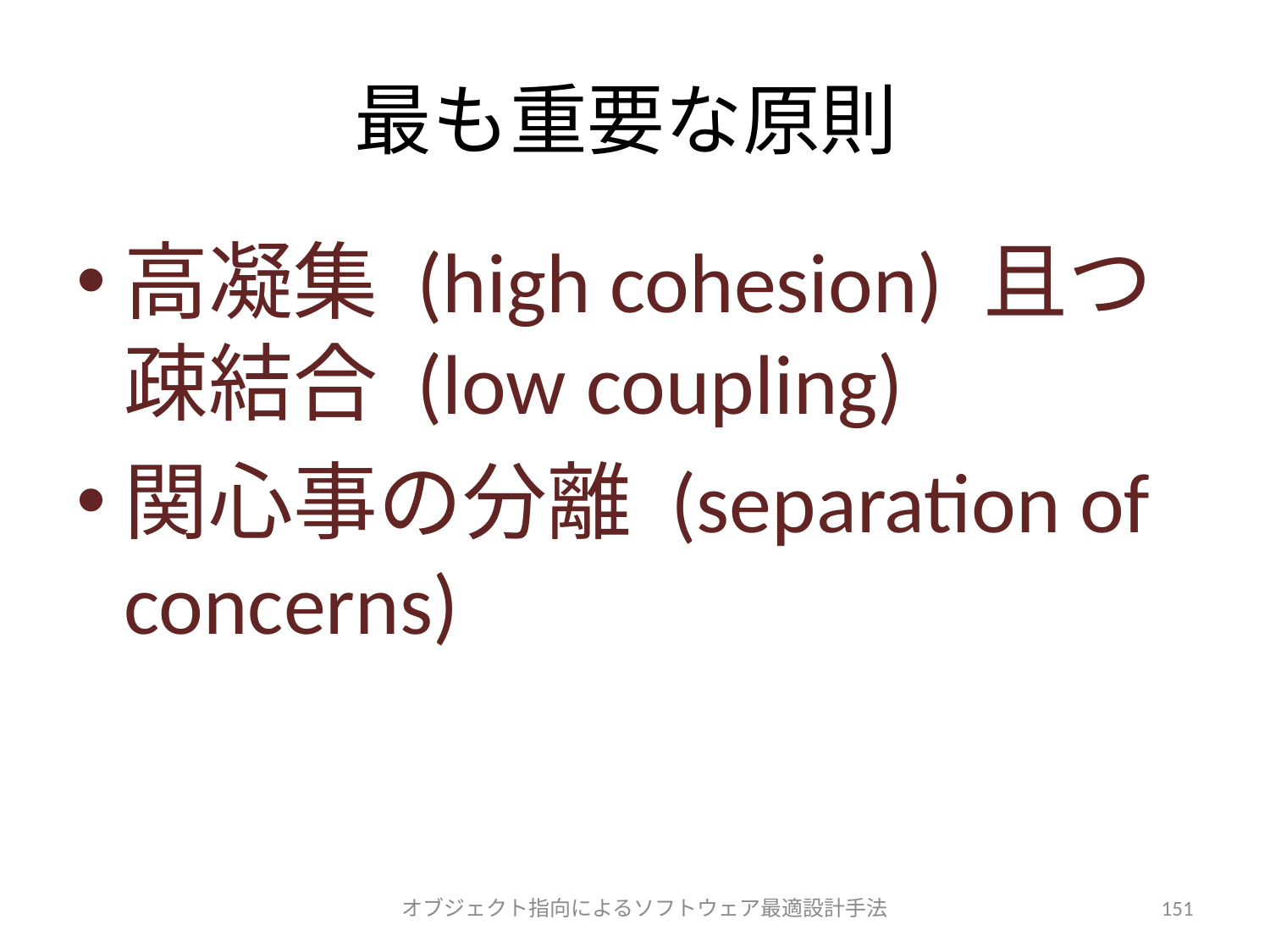

# 最も重要な原則
高凝集 (high cohesion) 且つ
疎結合 (low coupling)
関心事の分離 (separation of concerns)
オブジェクト指向によるソフトウェア最適設計手法
151